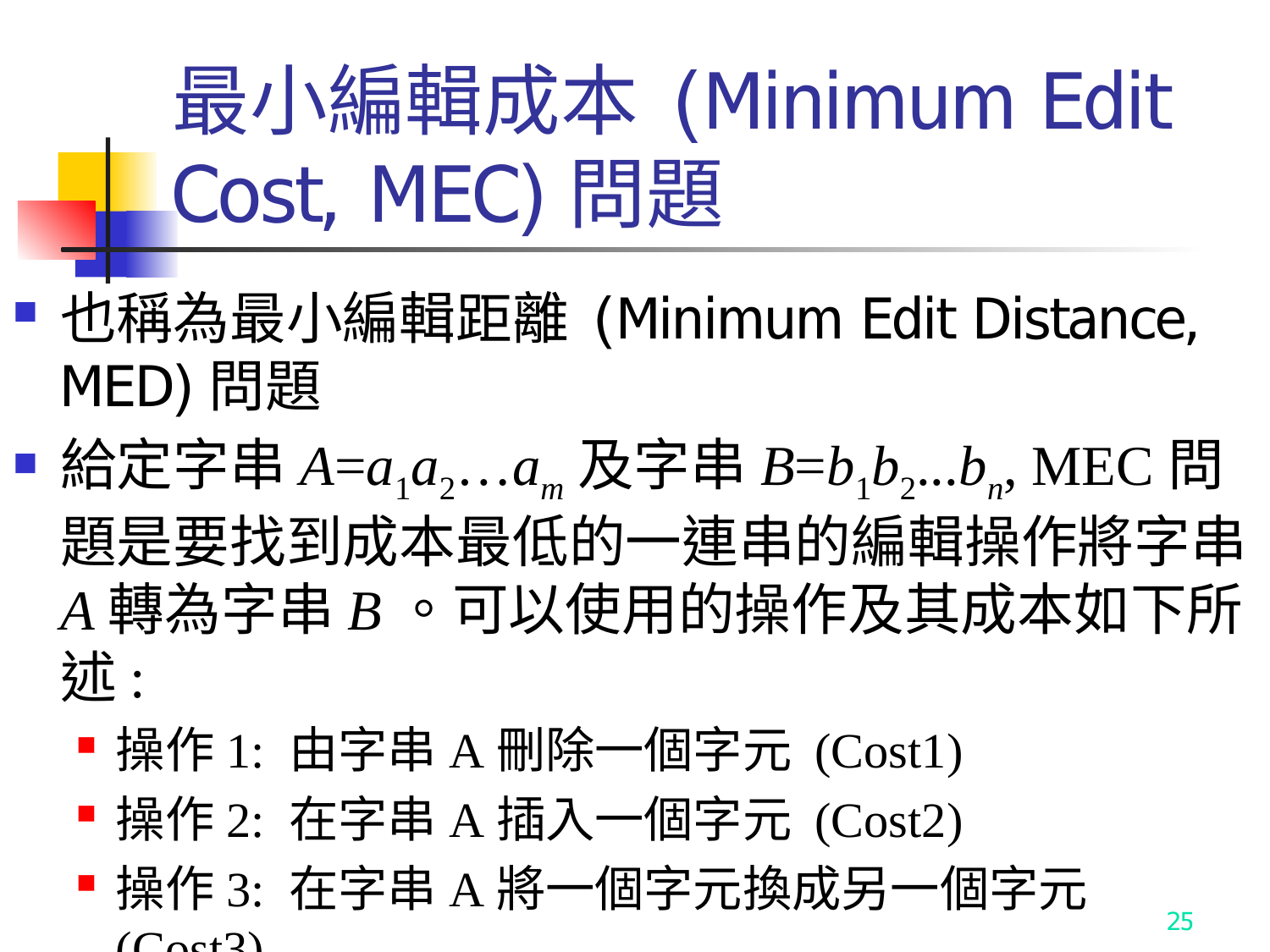

# 最小編輯成本 (Minimum Edit Cost, MEC)問題
也稱為最小編輯距離 (Minimum Edit Distance, MED)問題
給定字串A=a1a2…am及字串B=b1b2...bn, MEC問題是要找到成本最低的一連串的編輯操作將字串A轉為字串B。可以使用的操作及其成本如下所述:
操作1: 由字串A刪除一個字元 (Cost1)
操作2: 在字串A插入一個字元 (Cost2)
操作3: 在字串A將一個字元換成另一個字元 (Cost3)

25